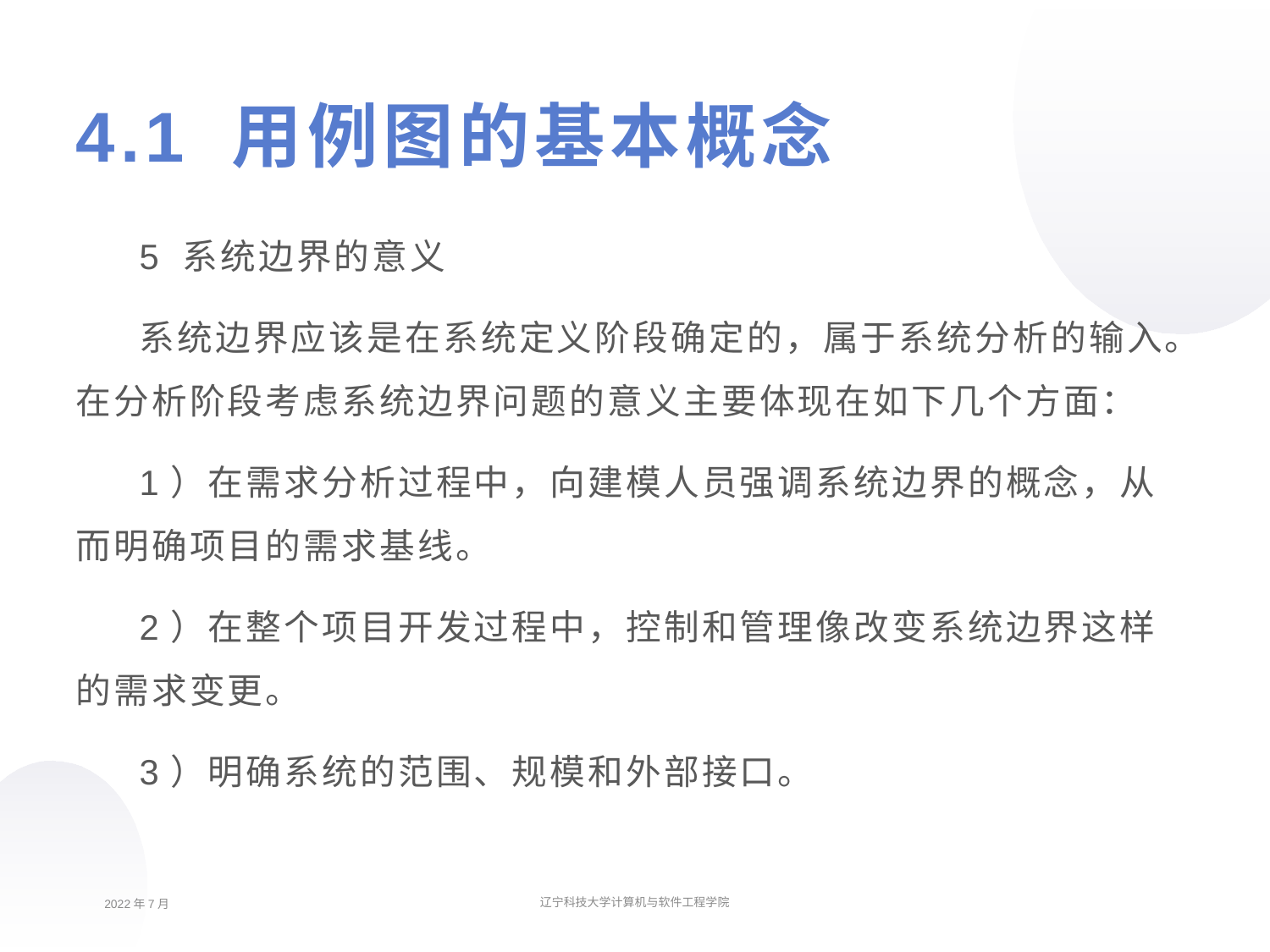

4.1 用例图的基本概念
5 系统边界的意义
系统边界应该是在系统定义阶段确定的，属于系统分析的输入。在分析阶段考虑系统边界问题的意义主要体现在如下几个方面：
1）在需求分析过程中，向建模人员强调系统边界的概念，从而明确项目的需求基线。
2）在整个项目开发过程中，控制和管理像改变系统边界这样的需求变更。
3）明确系统的范围、规模和外部接口。

2022年7月
辽宁科技大学计算机与软件工程学院
8